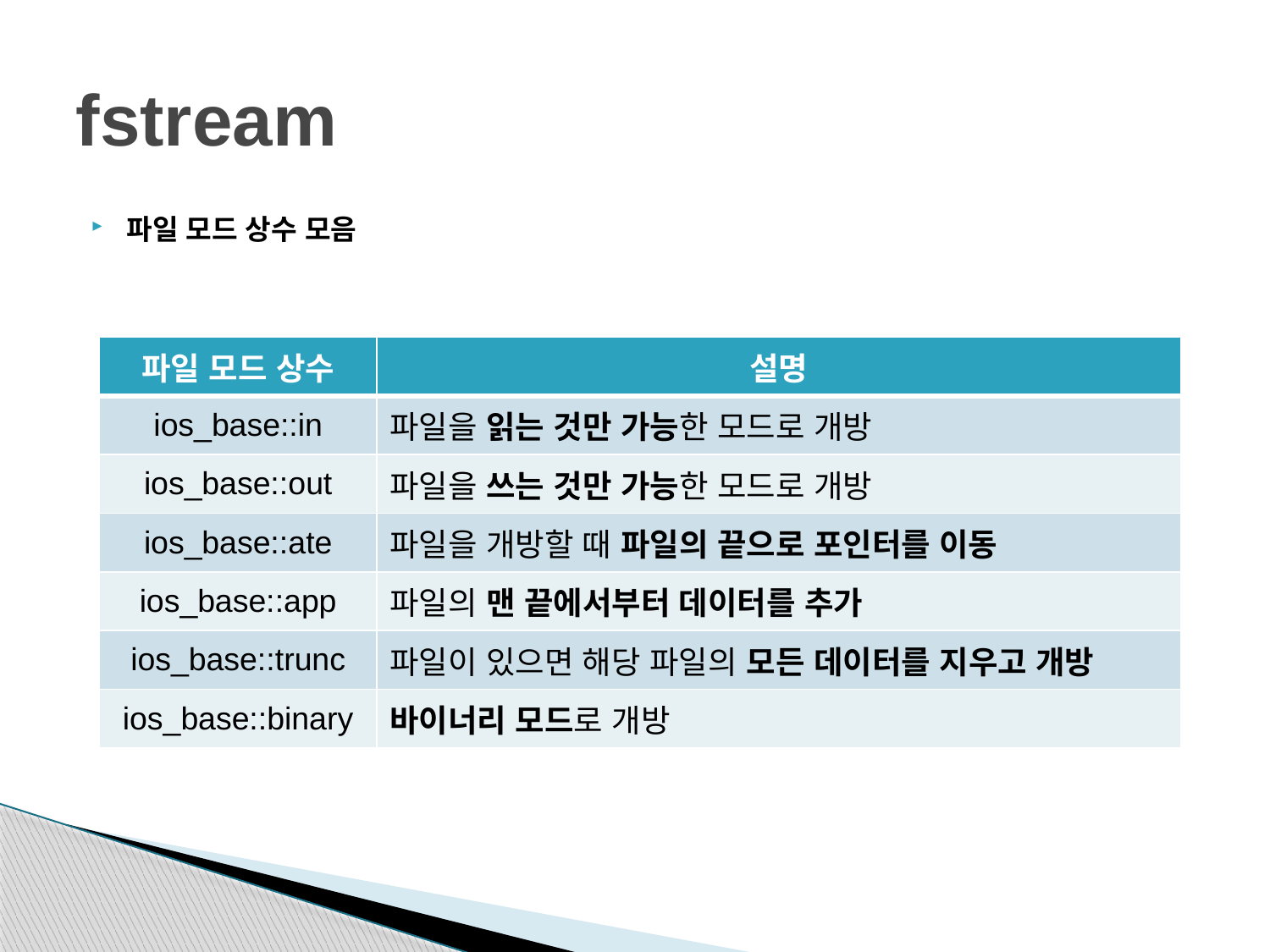

# fstream
파일 모드 상수 모음

| 파일 모드 상수 | 설명 |
| --- | --- |
| ios\_base::in | 파일을 읽는 것만 가능한 모드로 개방 |
| ios\_base::out | 파일을 쓰는 것만 가능한 모드로 개방 |
| ios\_base::ate | 파일을 개방할 때 파일의 끝으로 포인터를 이동 |
| ios\_base::app | 파일의 맨 끝에서부터 데이터를 추가 |
| ios\_base::trunc | 파일이 있으면 해당 파일의 모든 데이터를 지우고 개방 |
| ios\_base::binary | 바이너리 모드로 개방 |